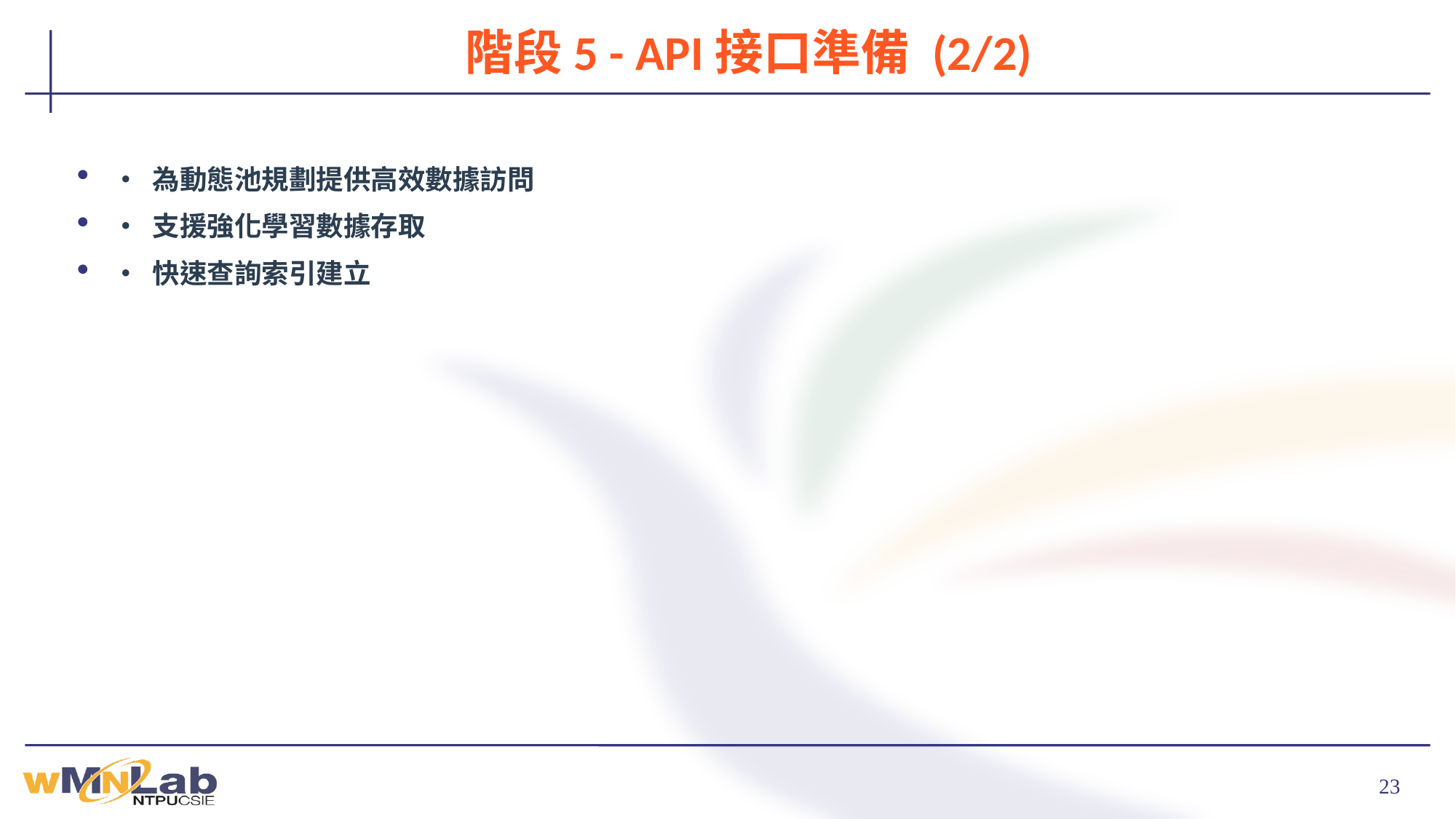

# 階段5 - API接口準備 (2/2)

• 為動態池規劃提供高效數據訪問
• 支援強化學習數據存取
• 快速查詢索引建立